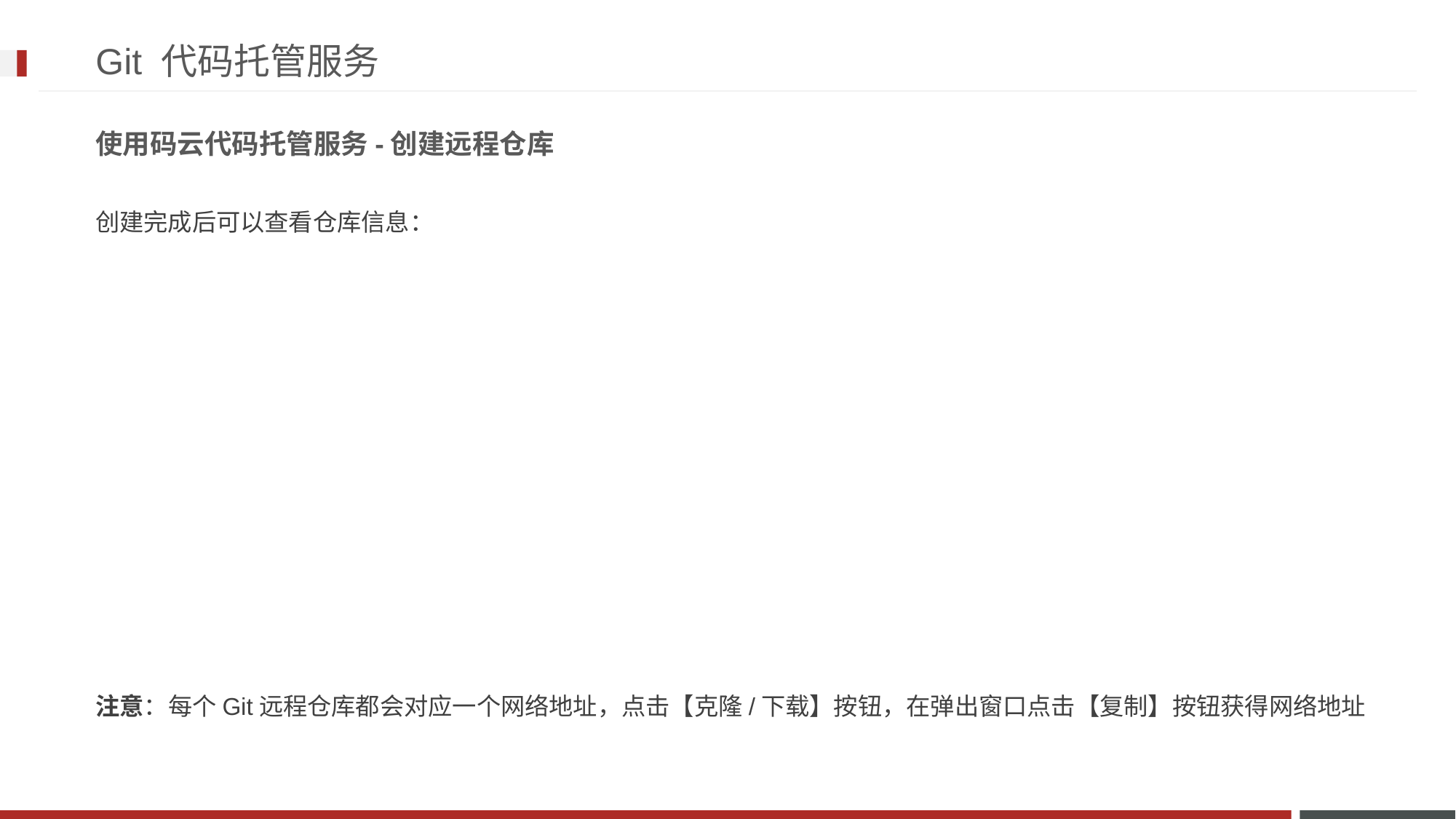

# Git 代码托管服务
使用码云代码托管服务-创建远程仓库
创建完成后可以查看仓库信息：

注意：每个Git远程仓库都会对应一个网络地址，点击【克隆/下载】按钮，在弹出窗口点击【复制】按钮获得网络地址